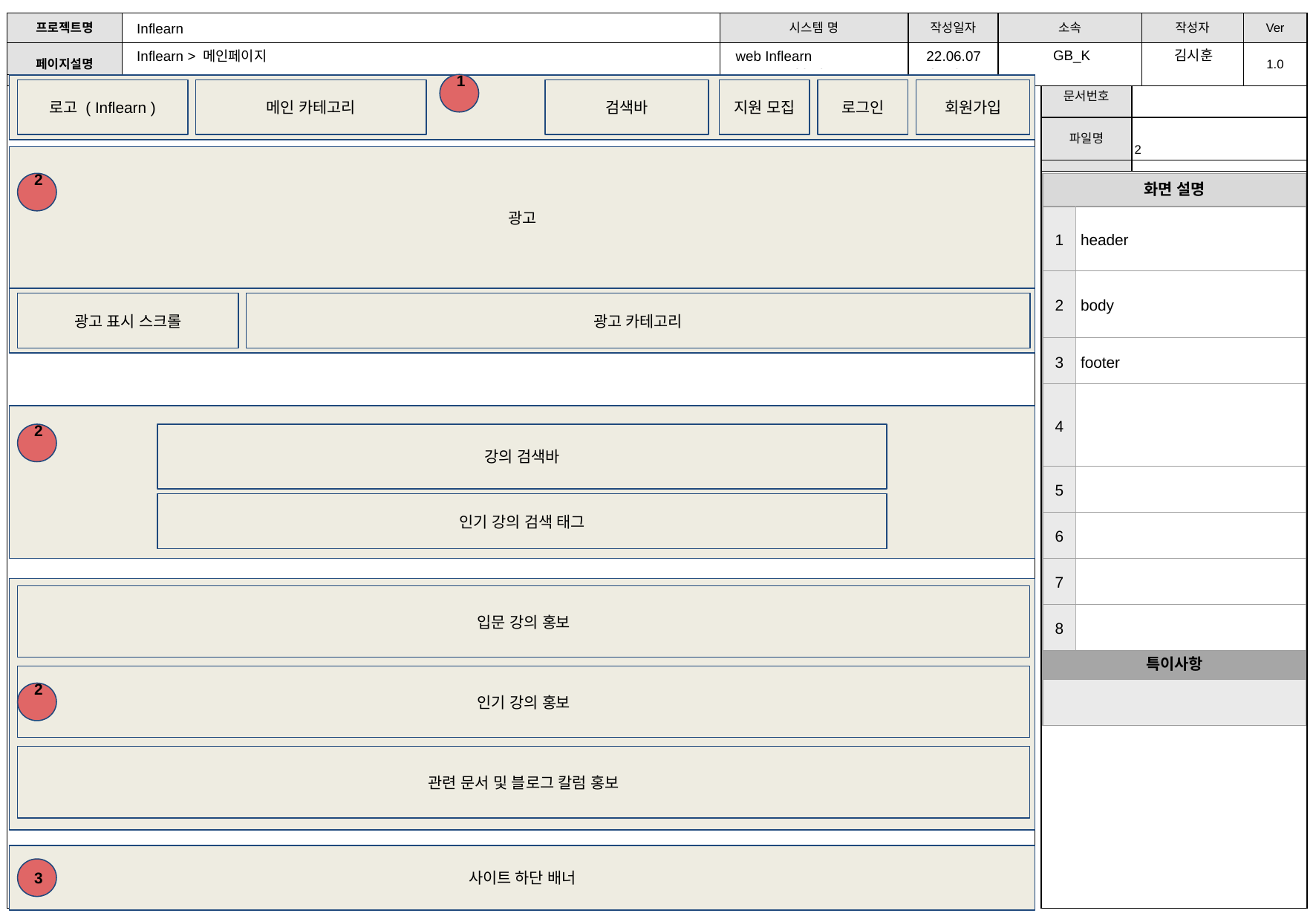

Inflearn
인프런 > 로그인
표지
GB_K
김시훈
Inflearn > 메인페이지
web Inflearn
22.06.07
1

로고 ( Inflearn )
메인 카테고리
검색바
지원 모집
로그인
회원가입

광고
2
| 화면 설명 |  |
| --- | --- |
| 1 | header |
| 2 | body |
| 3 | footer |
| 4 |  |
| 5 |  |
| 6 |  |
| 7 |  |
| 8 |  |
| 특이사항 |  |
|  |  |

광고 표시 스크롤
광고 카테고리

2
강의 검색바
인기 강의 검색 태그

입문 강의 홍보
인기 강의 홍보
2
관련 문서 및 블로그 칼럼 홍보
사이트 하단 배너
3
* 본 문서는 UI 화면의 개발의 방향성을 제시하는 것으로 실제 개발 제품과 다를 수 있습니다.